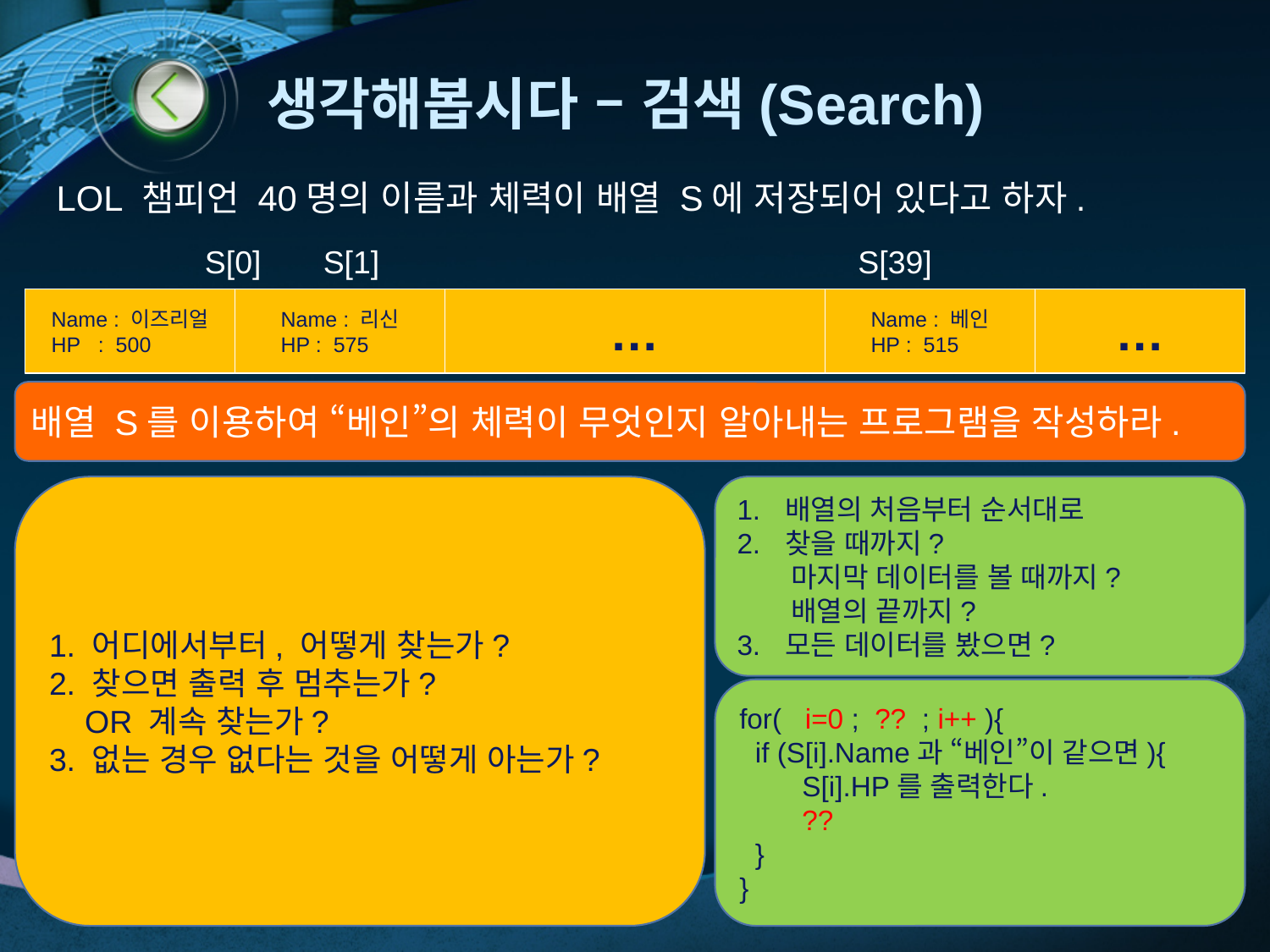

# 생각해봅시다 – 검색(Search)
LOL 챔피언 40명의 이름과 체력이 배열 S에 저장되어 있다고 하자.

S[0]       S[1]                                                      S[39]
Name : 이즈리얼
HP   :  500
Name : 리신
HP :  575
…
Name : 베인
HP :  515
…
배열 S를 이용하여 “베인”의 체력이 무엇인지 알아내는 프로그램을 작성하라.
1. 어디에서부터, 어떻게 찾는가?
2. 찾으면 출력 후 멈추는가?
    OR 계속 찾는가?
3. 없는 경우 없다는 것을 어떻게 아는가?
배열의 처음부터 순서대로
찾을 때까지?
      마지막 데이터를 볼 때까지?
      배열의 끝까지?
모든 데이터를 봤으면?
for(   i=0 ;  ??  ; i++ ){
  if (S[i].Name과 “베인”이 같으면){
        S[i].HP를 출력한다.
        ??
  }
}